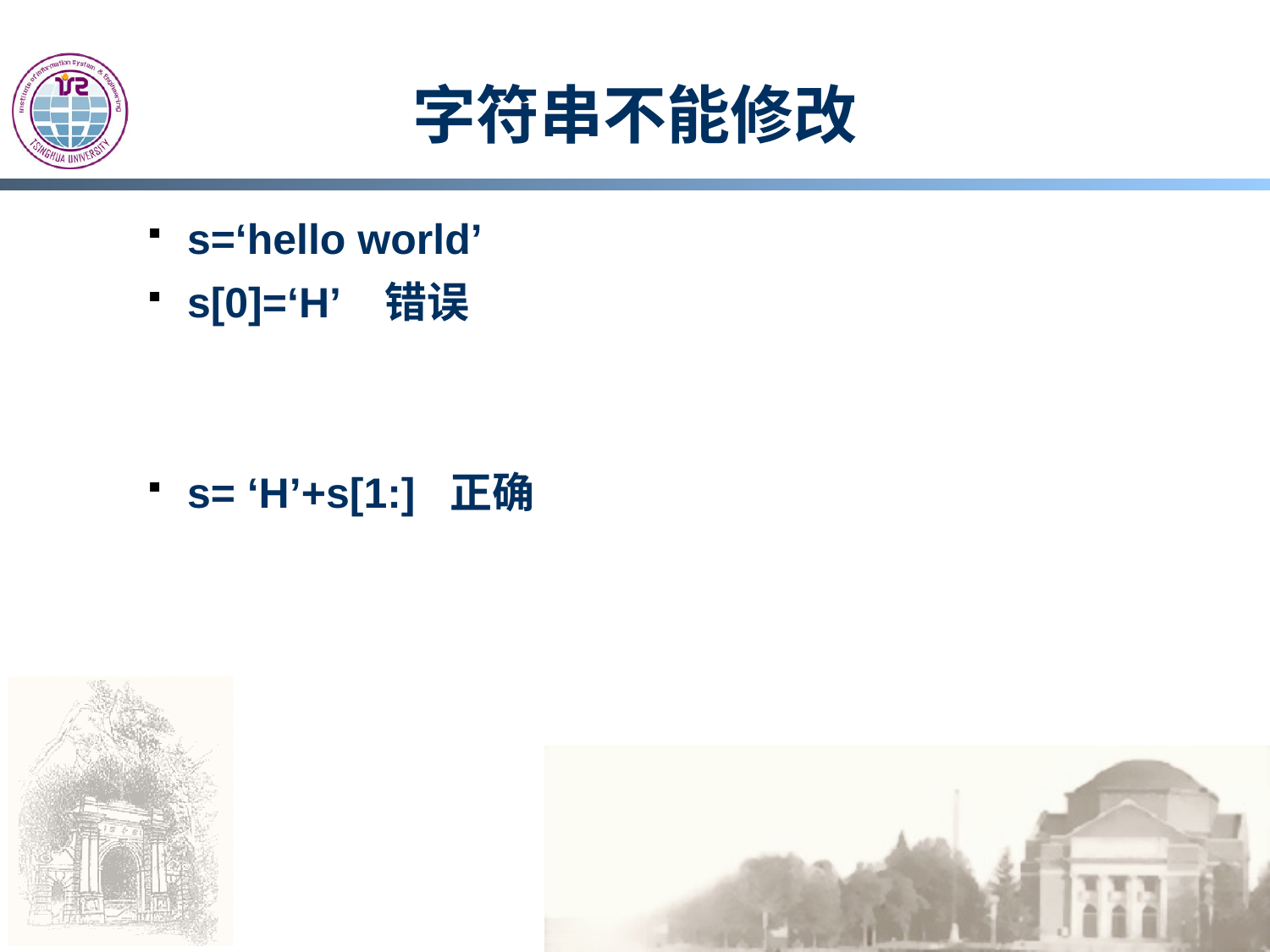

# 字符串不能修改
s=‘hello world’
s[0]=‘H’   错误

s= ‘H’+s[1:]  正确